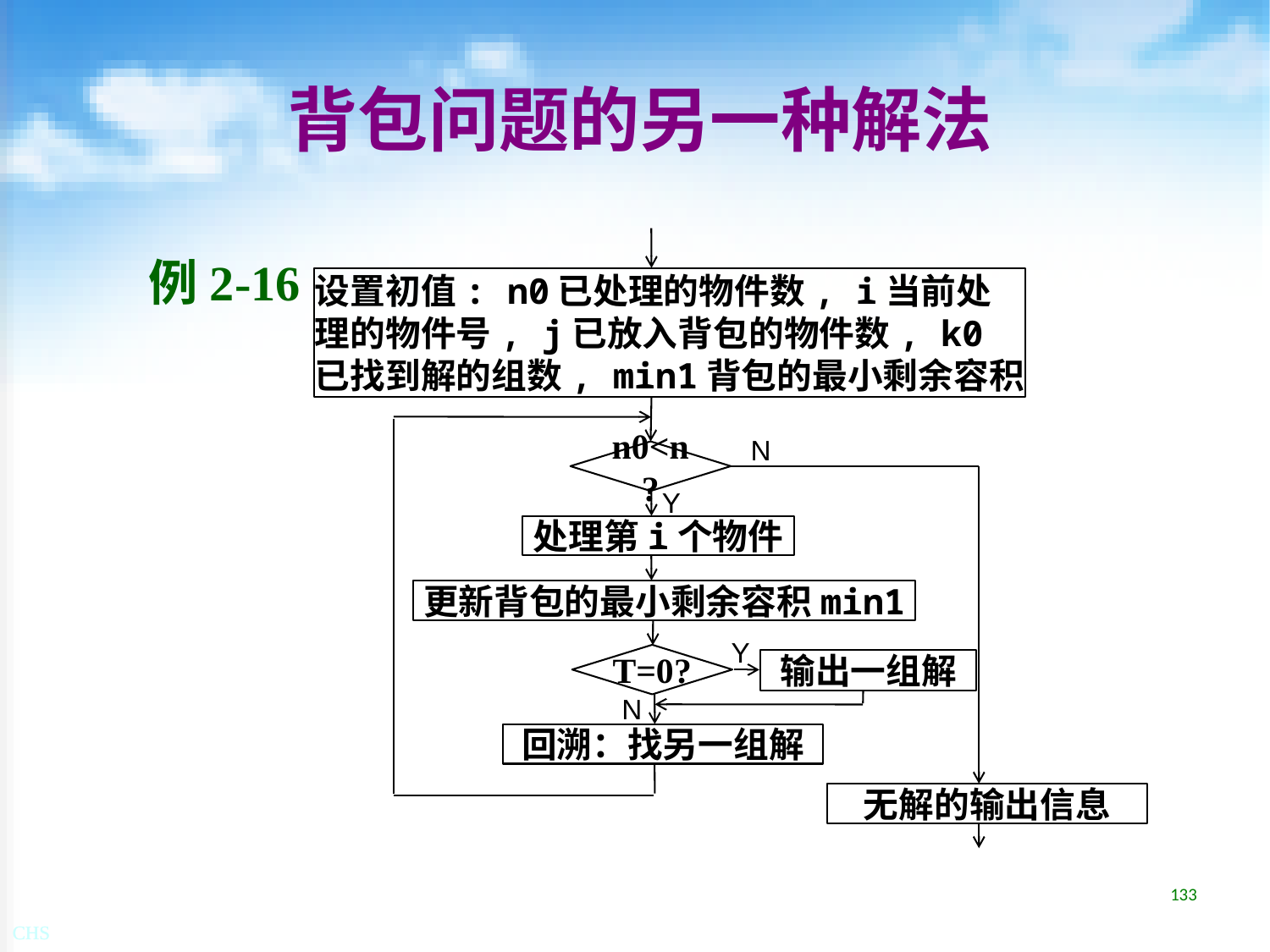

# 背包问题的另一种解法
例2-16
设置初值: n0已处理的物件数, i当前处理的物件号, j已放入背包的物件数, k0已找到解的组数, min1背包的最小剩余容积
N
n0<n?
Y
处理第i个物件
更新背包的最小剩余容积min1
Y
T=0?
输出一组解
N
回溯：找另一组解
无解的输出信息
133